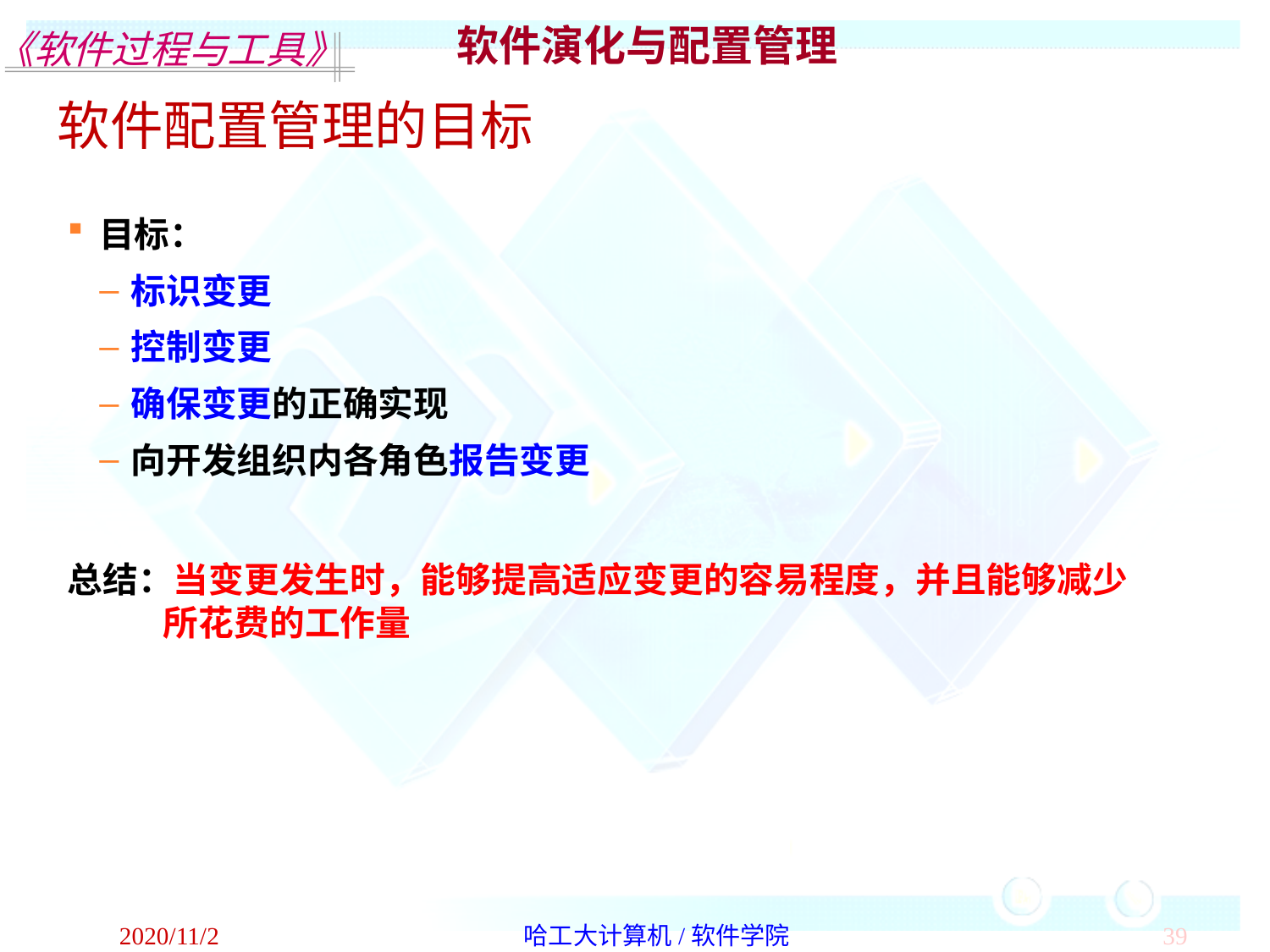

软件演化与配置管理
软件配置管理的目标
目标：
标识变更
控制变更
确保变更的正确实现
向开发组织内各角色报告变更

总结：当变更发生时，能够提高适应变更的容易程度，并且能够减少
        所花费的工作量